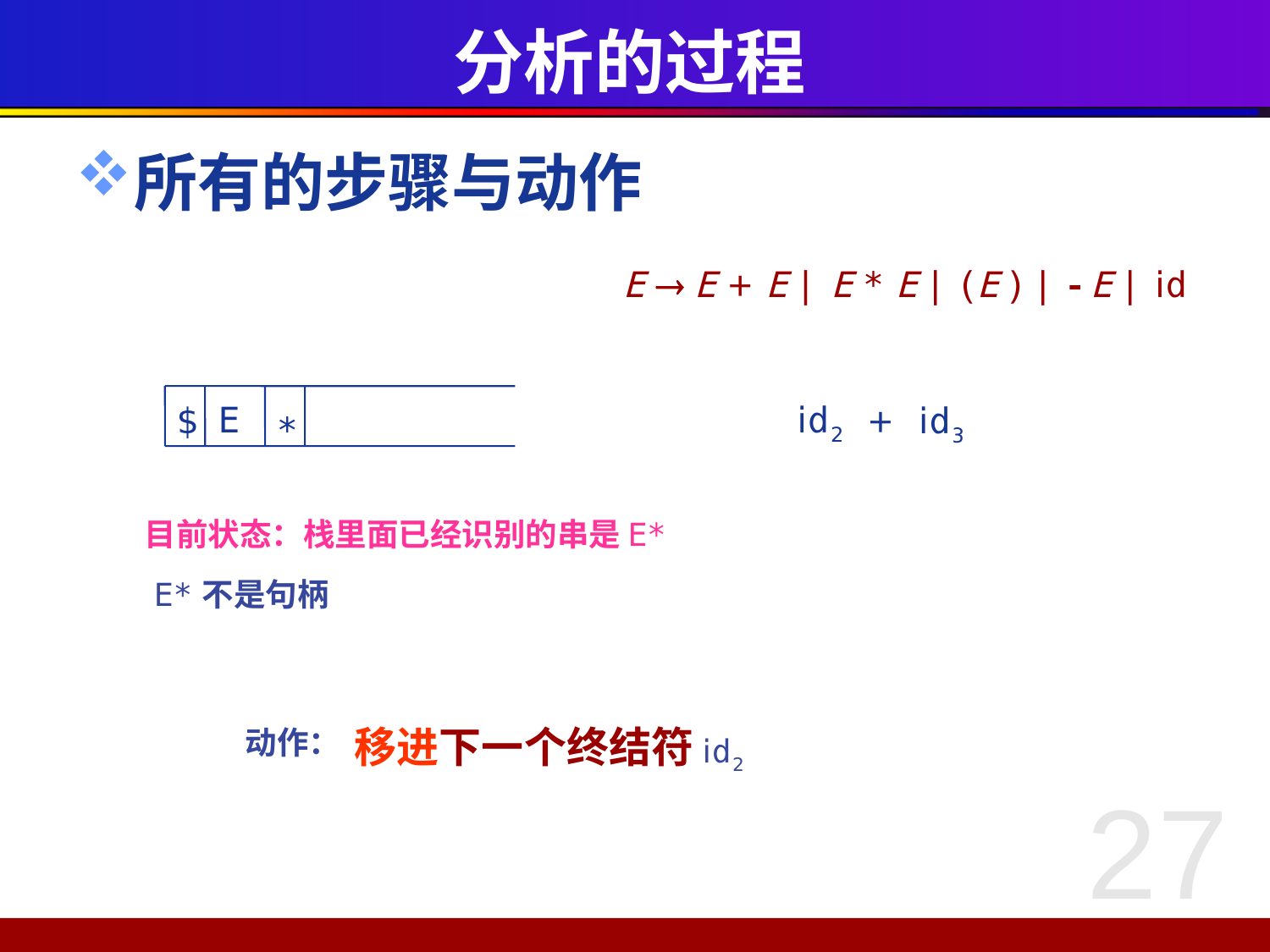

# 分析的过程
所有的步骤与动作
E → E + E | E * E | (E ) | − E | id

E
id2
$
+
id3
*

目前状态：栈里面已经识别的串是E*
E*不是句柄
移进下一个终结符id2
动作：